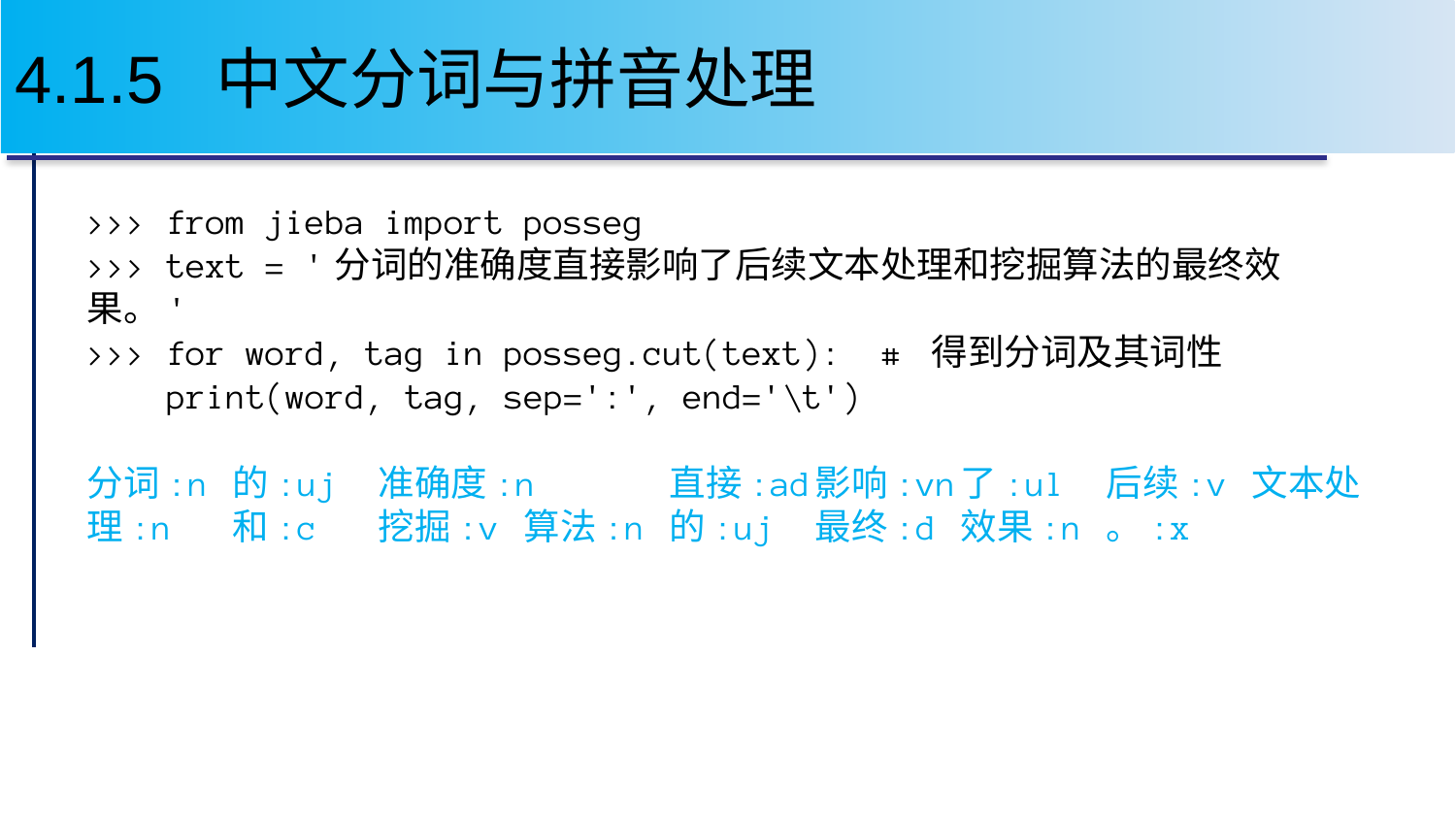

# 4.1.5  中文分词与拼音处理
>>> from jieba import posseg
>>> text = '分词的准确度直接影响了后续文本处理和挖掘算法的最终效果。'
>>> for word, tag in posseg.cut(text):  # 得到分词及其词性
    print(word, tag, sep=':', end='\t')

分词:n	的:uj	准确度:n	直接:ad	影响:vn	了:ul	后续:v	文本处理:n	和:c	挖掘:v	算法:n	的:uj	最终:d	效果:n	。:x
49